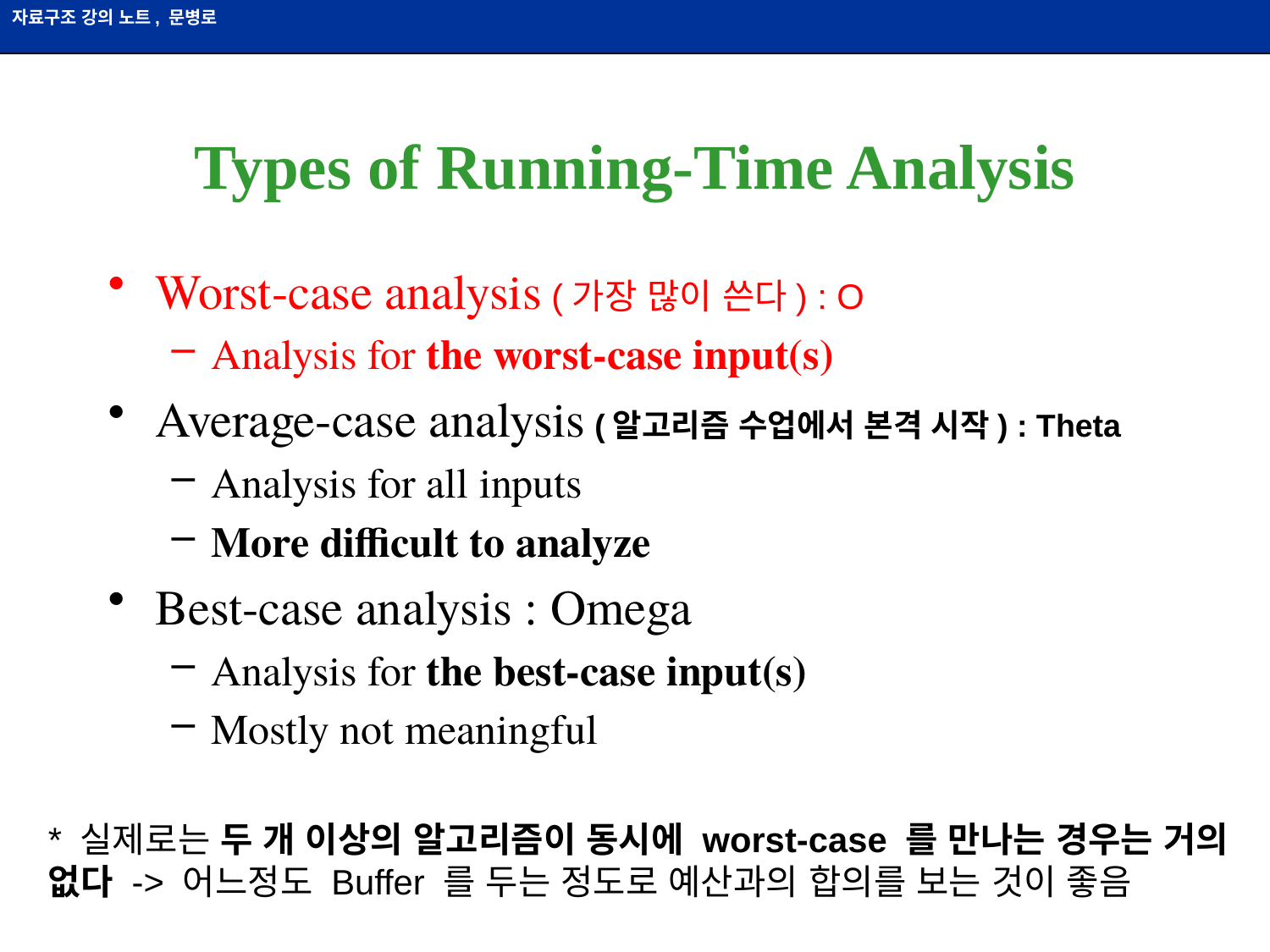

# Types of Running-Time Analysis
Worst-case analysis (가장 많이 쓴다) : O
Analysis for the worst-case input(s)
Average-case analysis (알고리즘 수업에서 본격 시작) : Theta
Analysis for all inputs
More difficult to analyze
Best-case analysis : Omega
Analysis for the best-case input(s)
Mostly not meaningful
* 실제로는 두 개 이상의 알고리즘이 동시에 worst-case 를 만나는 경우는 거의 없다 -> 어느정도 Buffer 를 두는 정도로 예산과의 합의를 보는 것이 좋음